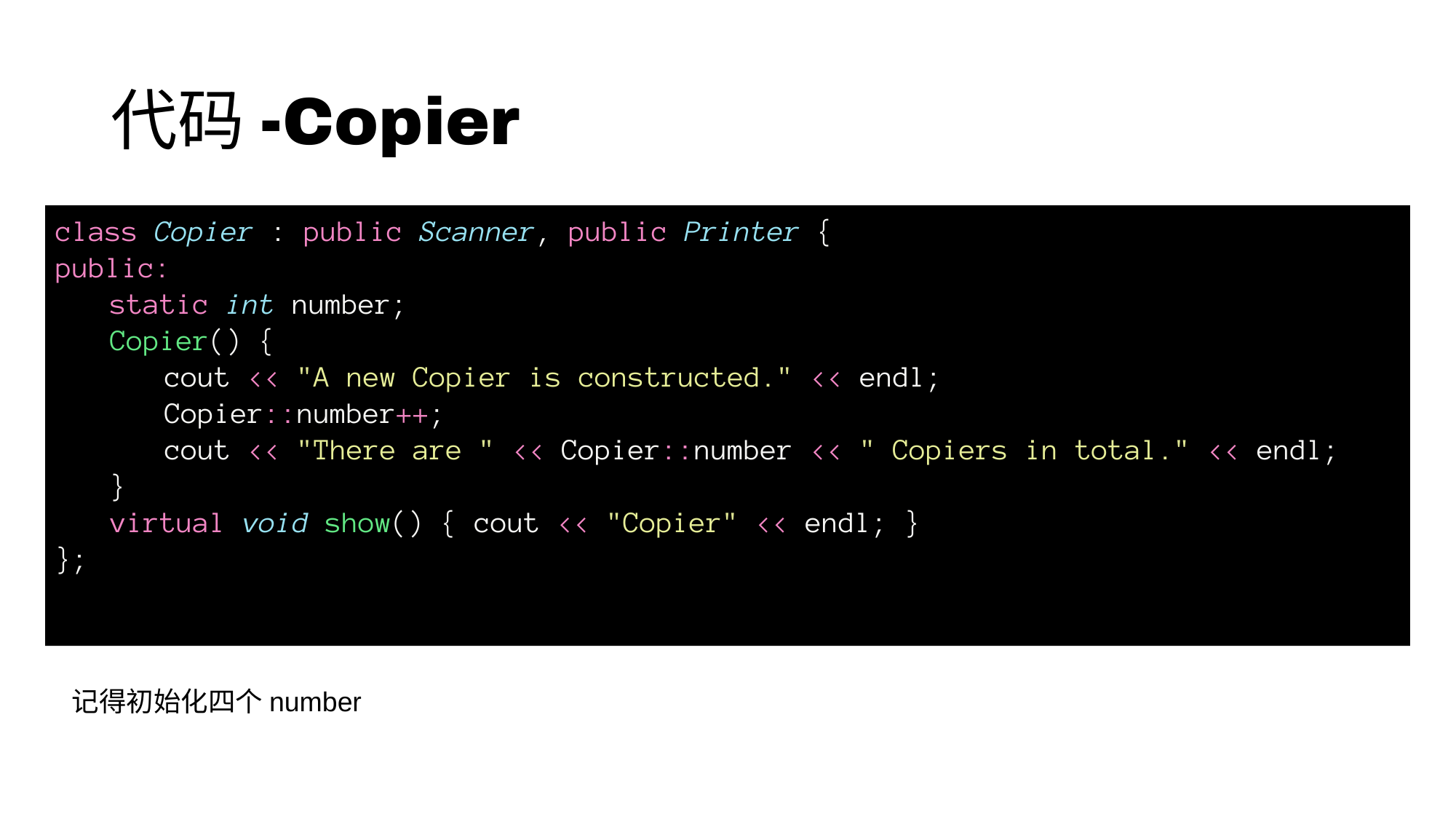

# 代码-Copier
class Copier : public Scanner, public Printer {
public:
static int number;
Copier() {
cout << "A new Copier is constructed." << endl;
Copier::number++;
cout << "There are " << Copier::number << " Copiers in total." << endl;
}
virtual void show() { cout << "Copier" << endl; }
};

记得初始化四个number